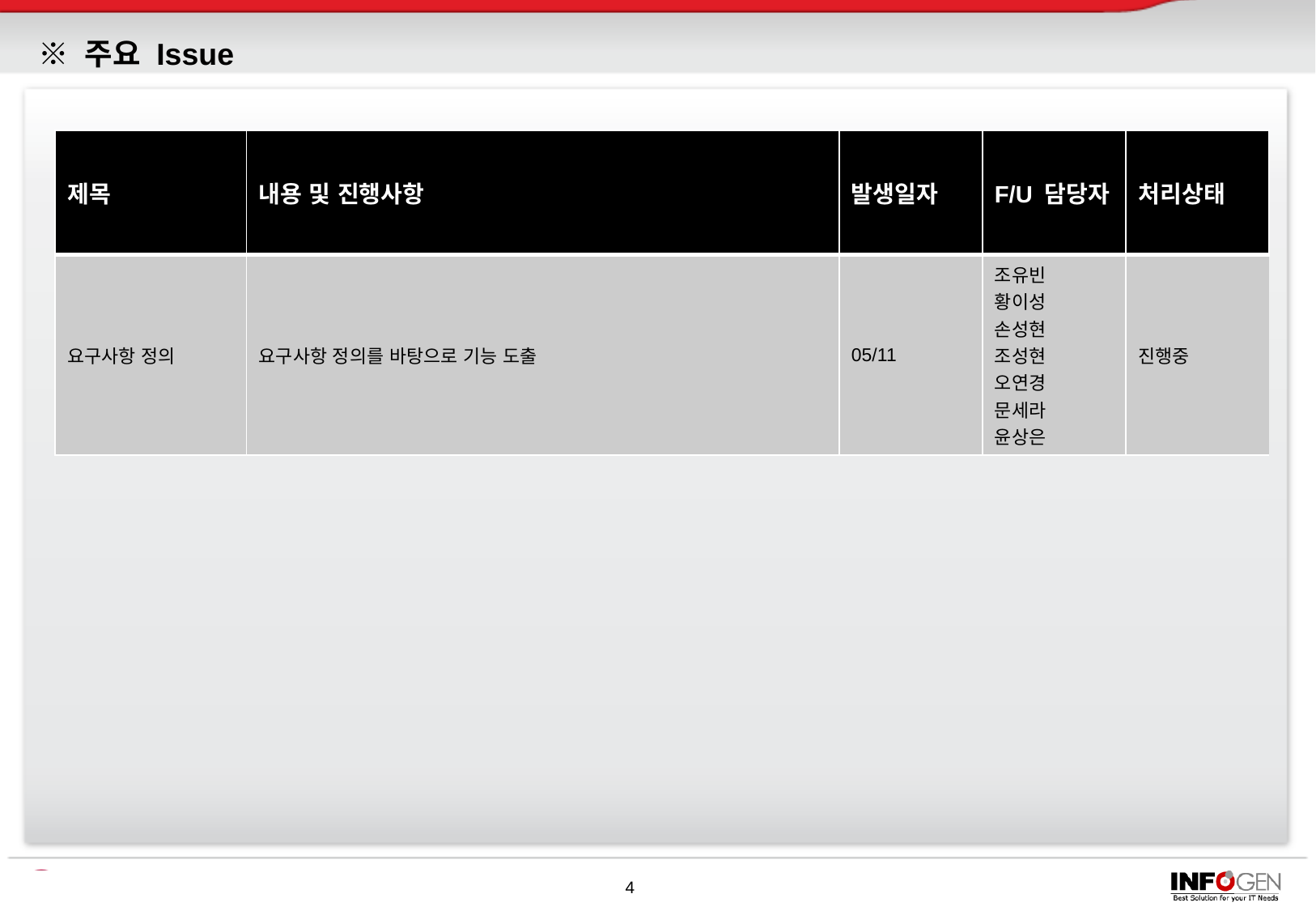

# ※ 주요 Issue
| 제목 | 내용 및 진행사항 | 발생일자 | F/U 담당자 | 처리상태 |
| --- | --- | --- | --- | --- |
| 요구사항 정의 | 요구사항 정의를 바탕으로 기능 도출 | 05/11 | 조유빈 황이성 손성현 조성현 오연경 문세라 윤상은 | 진행중 |